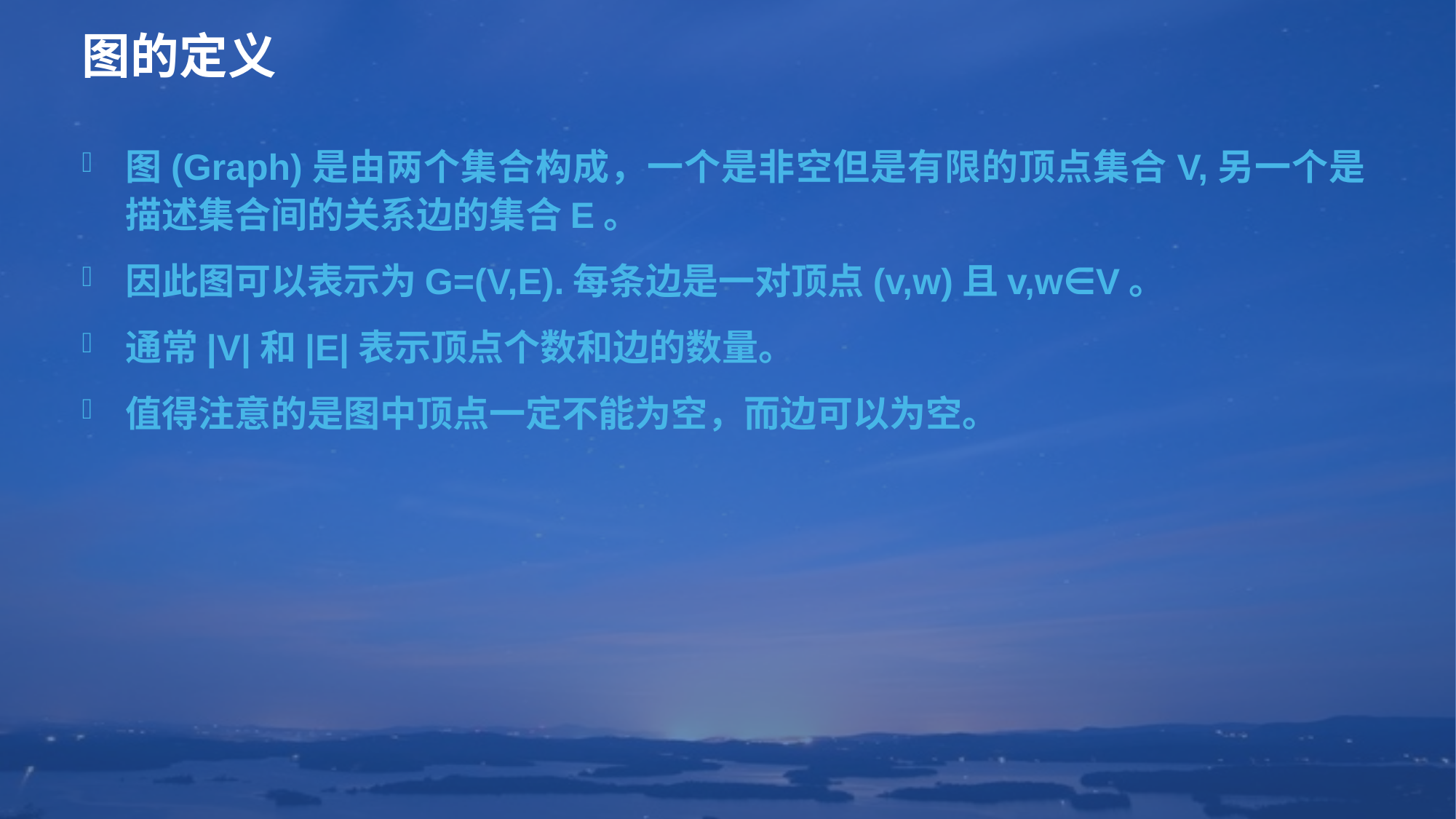

# 图的定义
图(Graph)是由两个集合构成，一个是非空但是有限的顶点集合V,另一个是描述集合间的关系边的集合E。
因此图可以表示为G=(V,E).每条边是一对顶点(v,w)且v,w∈V。
通常|V|和|E|表示顶点个数和边的数量。
值得注意的是图中顶点一定不能为空，而边可以为空。